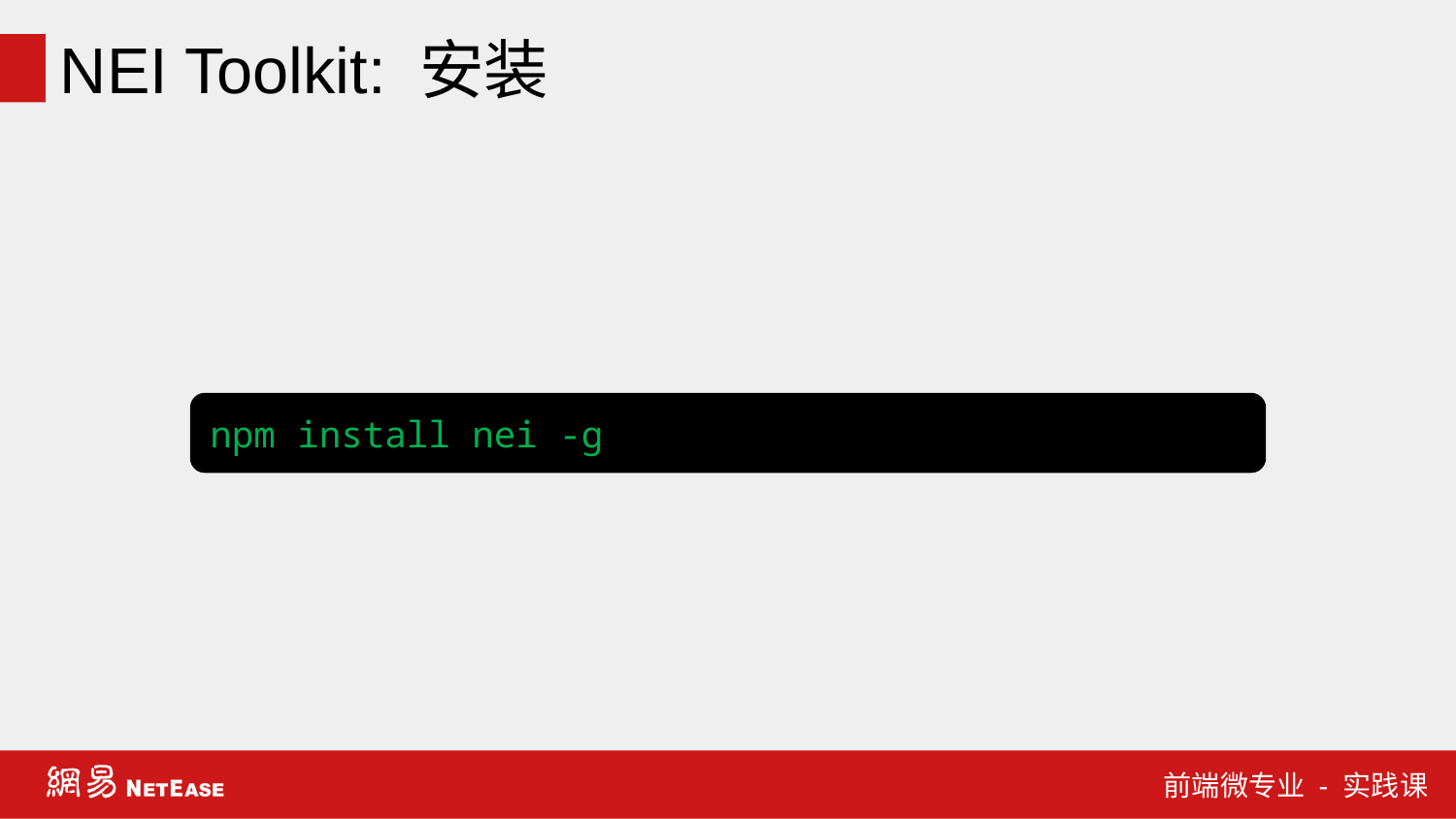

# NEI Toolkit: 安装
npm install nei -g
前端微专业 - 实践课